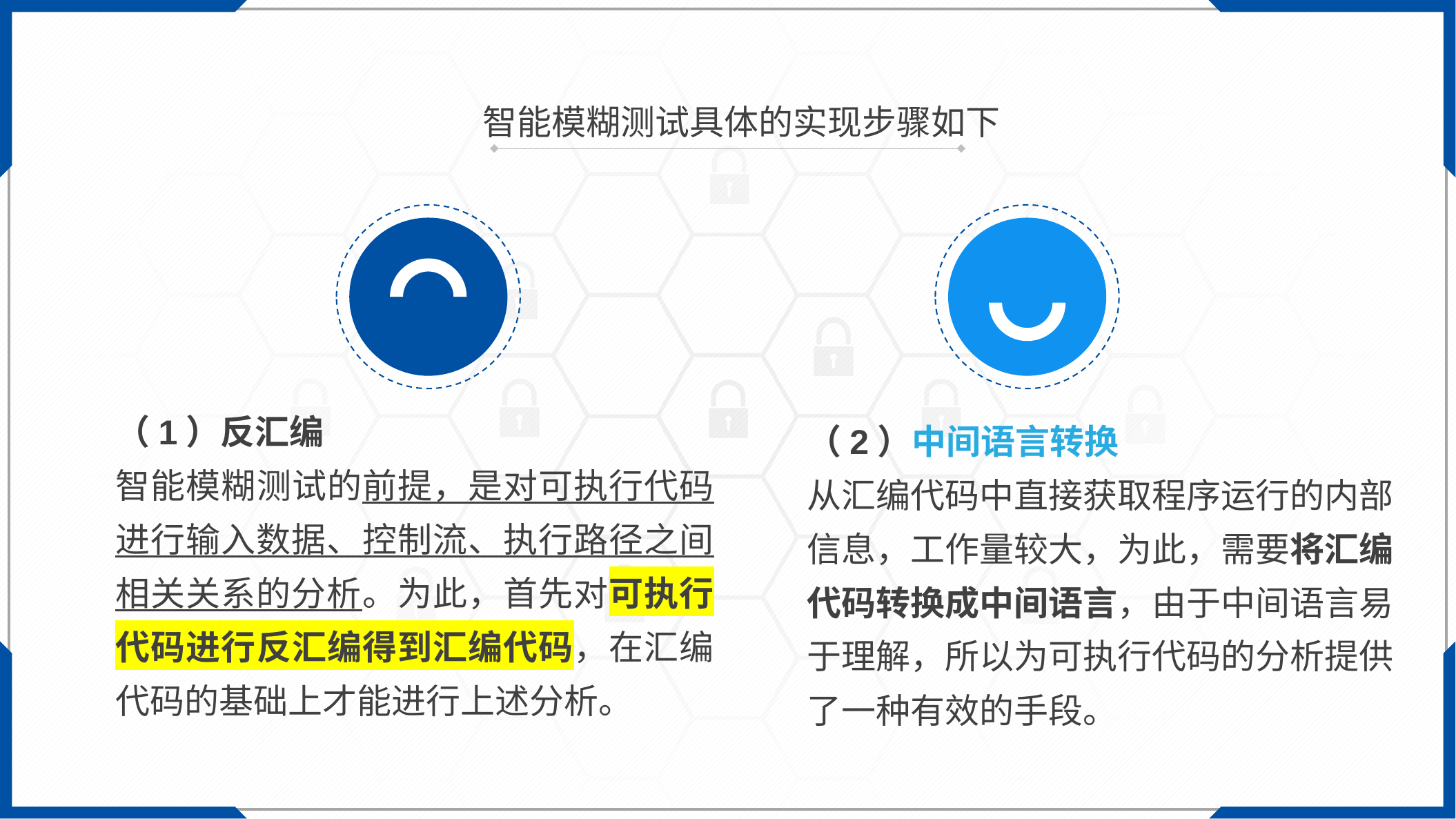

智能模糊测试具体的实现步骤如下

（1）反汇编
智能模糊测试的前提，是对可执行代码进行输入数据、控制流、执行路径之间相关关系的分析。为此，首先对可执行代码进行反汇编得到汇编代码，在汇编代码的基础上才能进行上述分析。
（2）中间语言转换
从汇编代码中直接获取程序运行的内部信息，工作量较大，为此，需要将汇编代码转换成中间语言，由于中间语言易于理解，所以为可执行代码的分析提供了一种有效的手段。